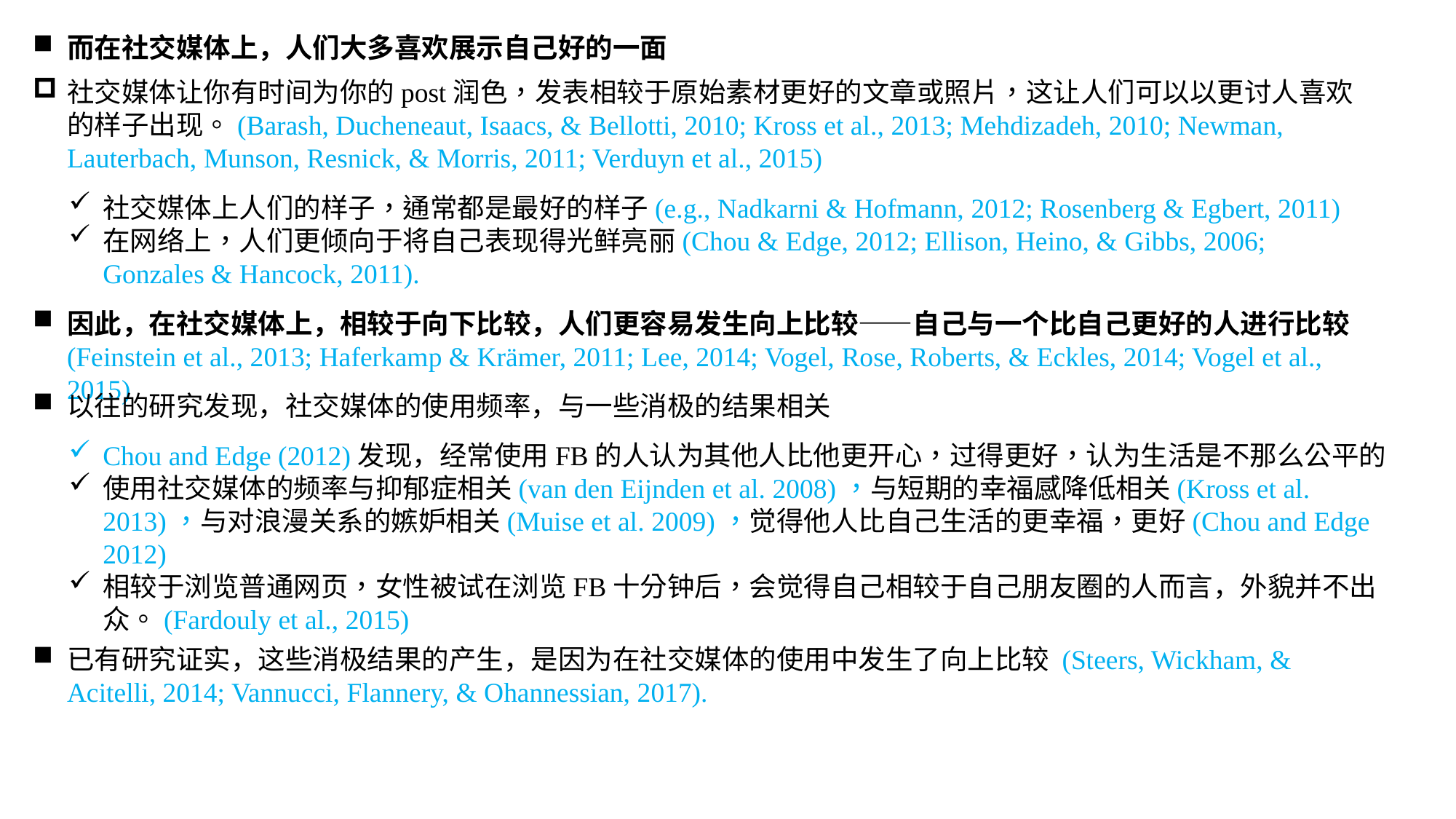

而在社交媒体上，人们大多喜欢展示自己好的一面
社交媒体让你有时间为你的post润色，发表相较于原始素材更好的文章或照片，这让人们可以以更讨人喜欢的样子出现。(Barash, Ducheneaut, Isaacs, & Bellotti, 2010; Kross et al., 2013; Mehdizadeh, 2010; Newman, Lauterbach, Munson, Resnick, & Morris, 2011; Verduyn et al., 2015)
社交媒体上人们的样子，通常都是最好的样子(e.g., Nadkarni & Hofmann, 2012; Rosenberg & Egbert, 2011)
在网络上，人们更倾向于将自己表现得光鲜亮丽(Chou & Edge, 2012; Ellison, Heino, & Gibbs, 2006; Gonzales & Hancock, 2011).
因此，在社交媒体上，相较于向下比较，人们更容易发生向上比较——自己与一个比自己更好的人进行比较(Feinstein et al., 2013; Haferkamp & Krämer, 2011; Lee, 2014; Vogel, Rose, Roberts, & Eckles, 2014; Vogel et al., 2015)
以往的研究发现，社交媒体的使用频率，与一些消极的结果相关
Chou and Edge (2012)发现，经常使用FB的人认为其他人比他更开心，过得更好，认为生活是不那么公平的
使用社交媒体的频率与抑郁症相关(van den Eijnden et al. 2008)，与短期的幸福感降低相关(Kross et al. 2013)，与对浪漫关系的嫉妒相关(Muise et al. 2009)，觉得他人比自己生活的更幸福，更好(Chou and Edge 2012)
相较于浏览普通网页，女性被试在浏览FB十分钟后，会觉得自己相较于自己朋友圈的人而言，外貌并不出众。(Fardouly et al., 2015)
已有研究证实，这些消极结果的产生，是因为在社交媒体的使用中发生了向上比较 (Steers, Wickham, & Acitelli, 2014; Vannucci, Flannery, & Ohannessian, 2017).